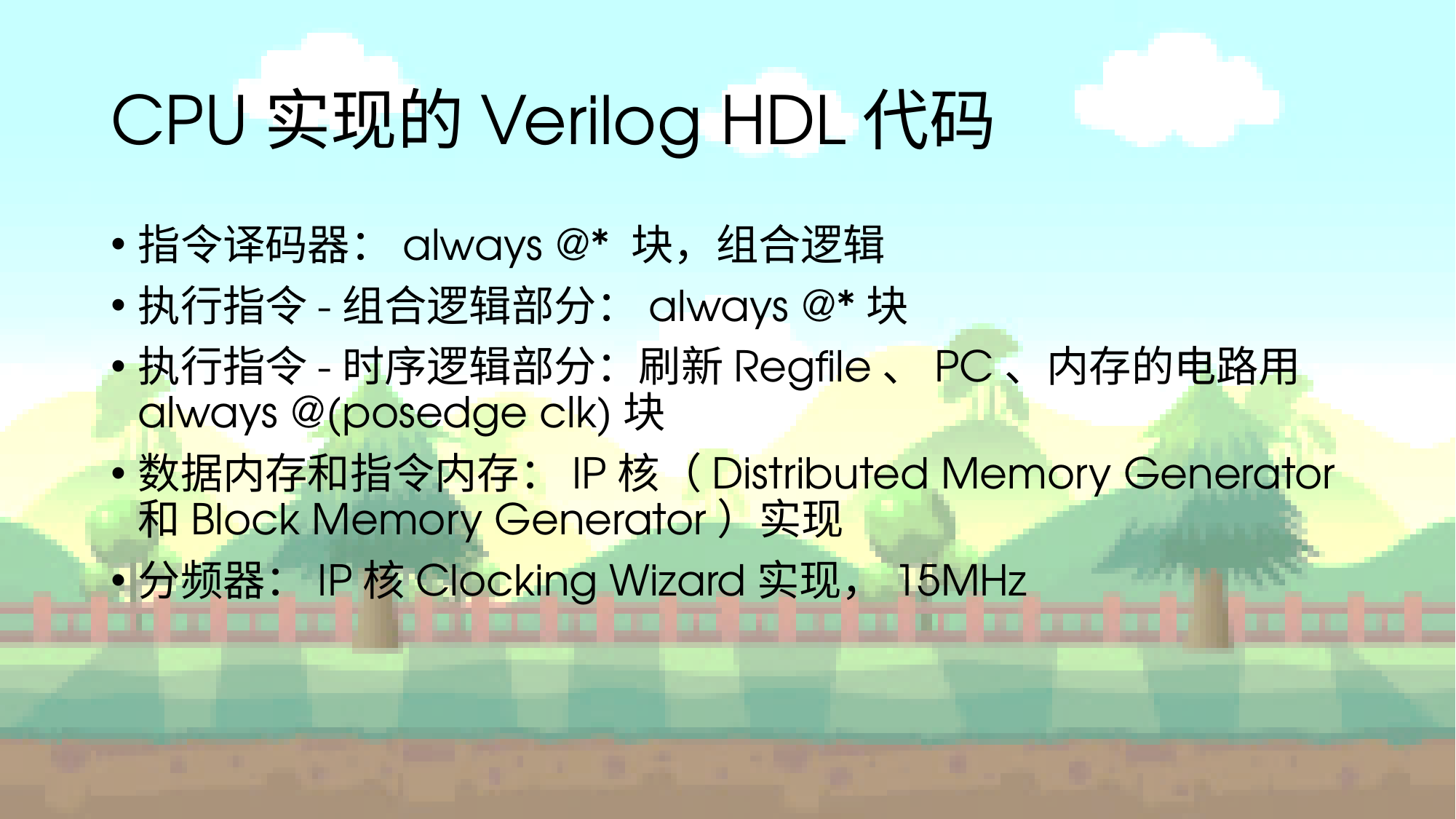

# CPU实现的Verilog HDL代码
指令译码器：always @* 块，组合逻辑
执行指令-组合逻辑部分：always @*块
执行指令-时序逻辑部分：刷新Regfile、PC、内存的电路用always @(posedge clk)块
数据内存和指令内存：IP核（Distributed Memory Generator和Block Memory Generator）实现
分频器：IP核Clocking Wizard实现，15MHz